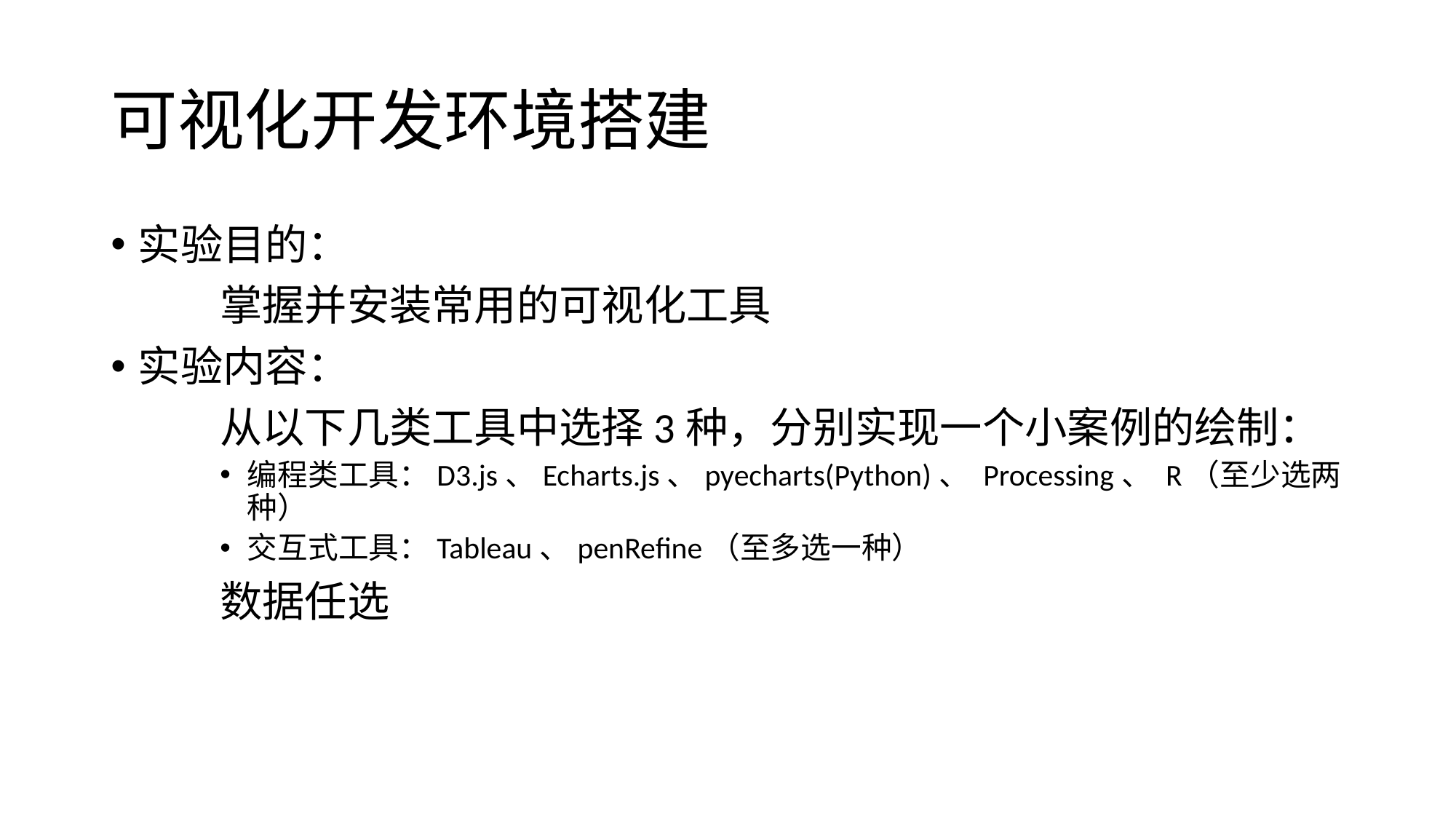

# 可视化开发环境搭建
实验目的：
	掌握并安装常用的可视化工具
实验内容：
	从以下几类工具中选择3种，分别实现一个小案例的绘制：
编程类工具：D3.js、Echarts.js、pyecharts(Python)、 Processing、 R（至少选两种）
交互式工具：Tableau、penRefine（至多选一种）
	数据任选